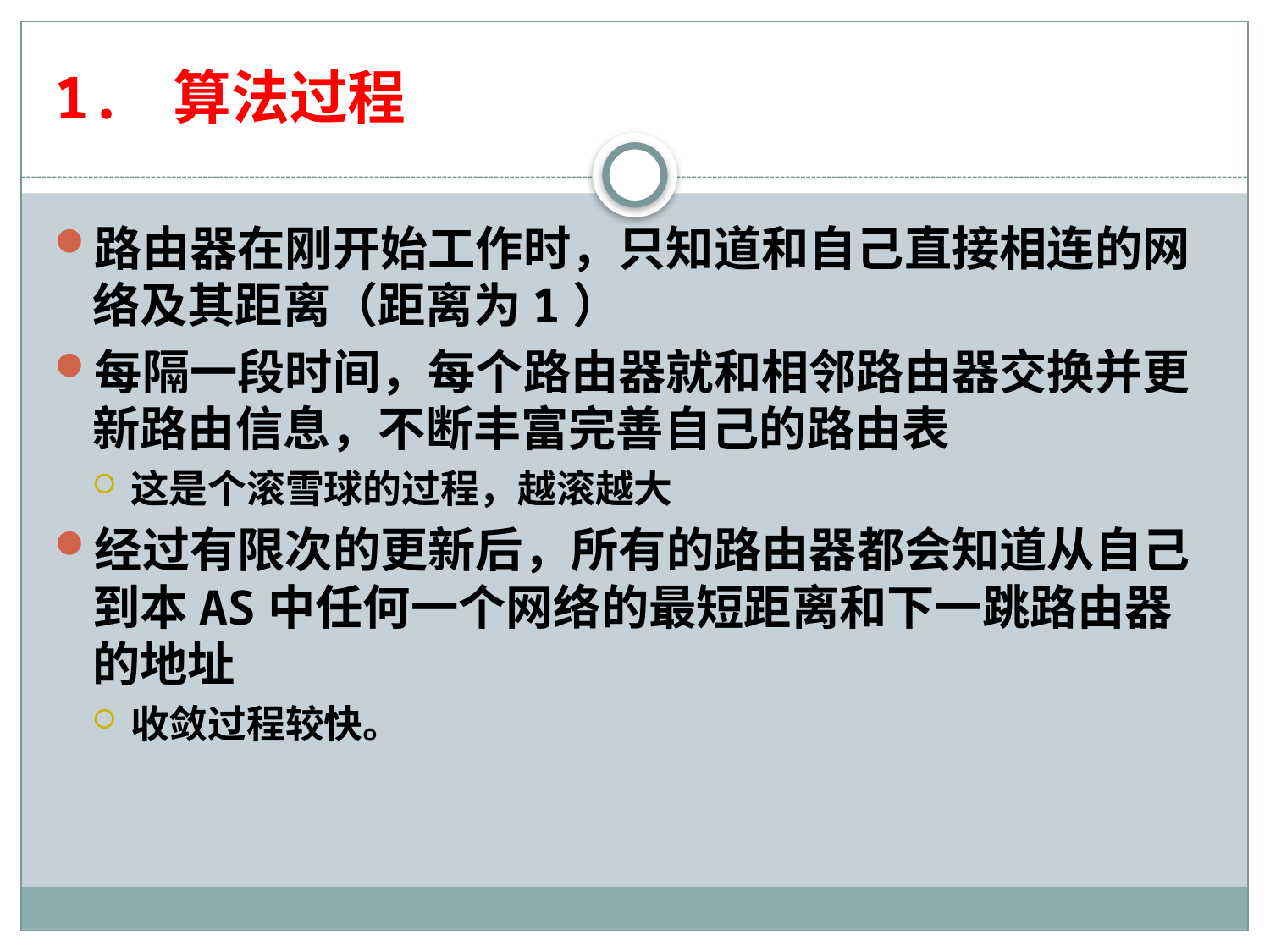

# 1. 算法过程
路由器在刚开始工作时，只知道和自己直接相连的网络及其距离（距离为1）
每隔一段时间，每个路由器就和相邻路由器交换并更新路由信息，不断丰富完善自己的路由表
这是个滚雪球的过程，越滚越大
经过有限次的更新后，所有的路由器都会知道从自己到本AS中任何一个网络的最短距离和下一跳路由器的地址
收敛过程较快。